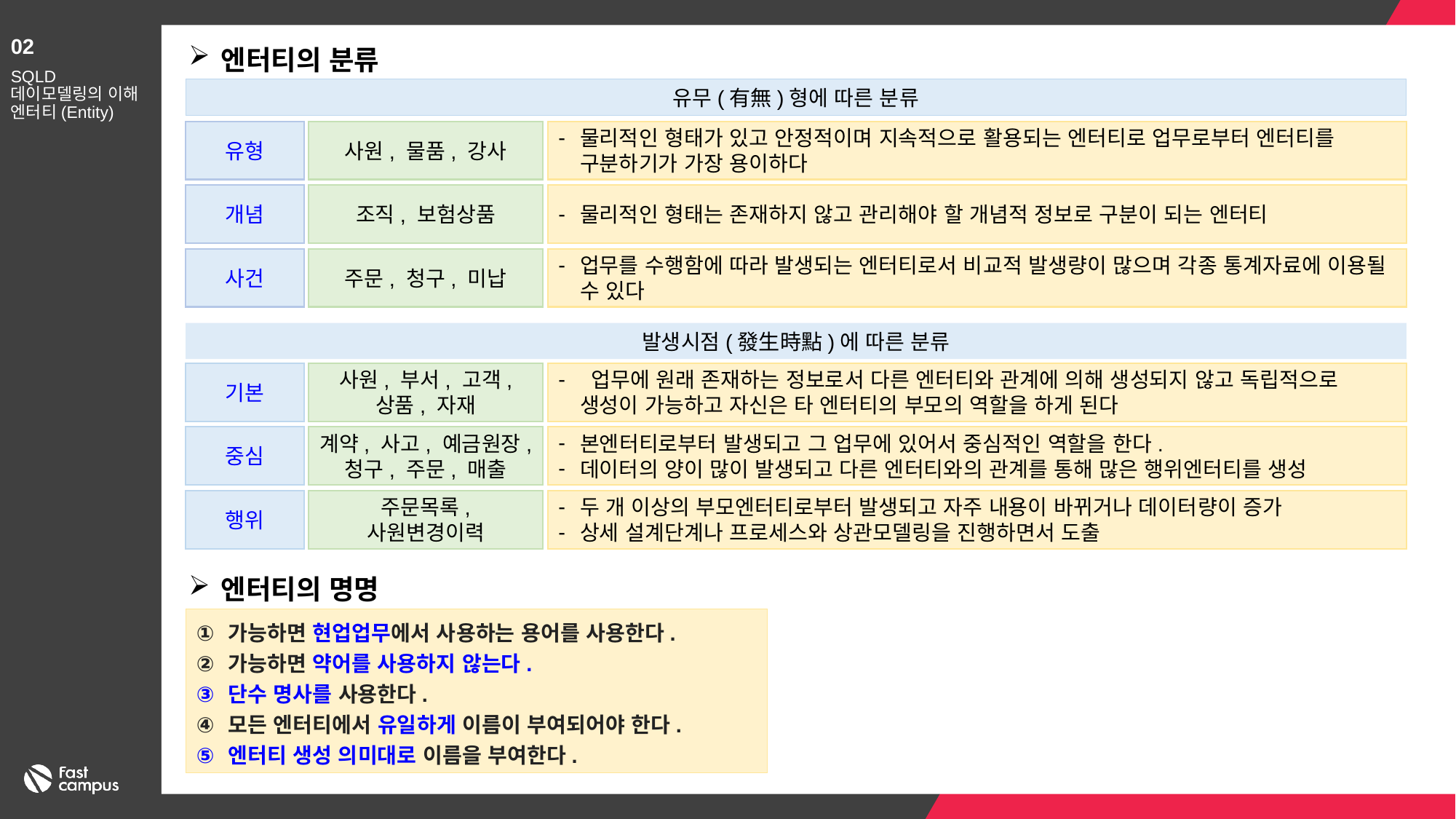

02
엔터티의 분류
SQLD
데이모델링의 이해
엔터티(Entity)

유무(有無)형에 따른 분류
물리적인 형태가 있고 안정적이며 지속적으로 활용되는 엔터티로 업무로부터 엔터티를 구분하기가 가장 용이하다
유형
사원, 물품, 강사
물리적인 형태는 존재하지 않고 관리해야 할 개념적 정보로 구분이 되는 엔터티
개념
조직, 보험상품
업무를 수행함에 따라 발생되는 엔터티로서 비교적 발생량이 많으며 각종 통계자료에 이용될 수 있다
사건
주문, 청구, 미납
발생시점(發生時點)에 따른 분류
 업무에 원래 존재하는 정보로서 다른 엔터티와 관계에 의해 생성되지 않고 독립적으로 생성이 가능하고 자신은 타 엔터티의 부모의 역할을 하게 된다
기본
사원, 부서, 고객, 상품, 자재
본엔터티로부터 발생되고 그 업무에 있어서 중심적인 역할을 한다.
데이터의 양이 많이 발생되고 다른 엔터티와의 관계를 통해 많은 행위엔터티를 생성
중심
계약, 사고, 예금원장, 청구, 주문, 매출
행위
주문목록, 사원변경이력
두 개 이상의 부모엔터티로부터 발생되고 자주 내용이 바뀌거나 데이터량이 증가
상세 설계단계나 프로세스와 상관모델링을 진행하면서 도출
엔터티의 명명
가능하면 현업업무에서 사용하는 용어를 사용한다.
가능하면 약어를 사용하지 않는다.
단수 명사를 사용한다.
모든 엔터티에서 유일하게 이름이 부여되어야 한다.
엔터티 생성 의미대로 이름을 부여한다.